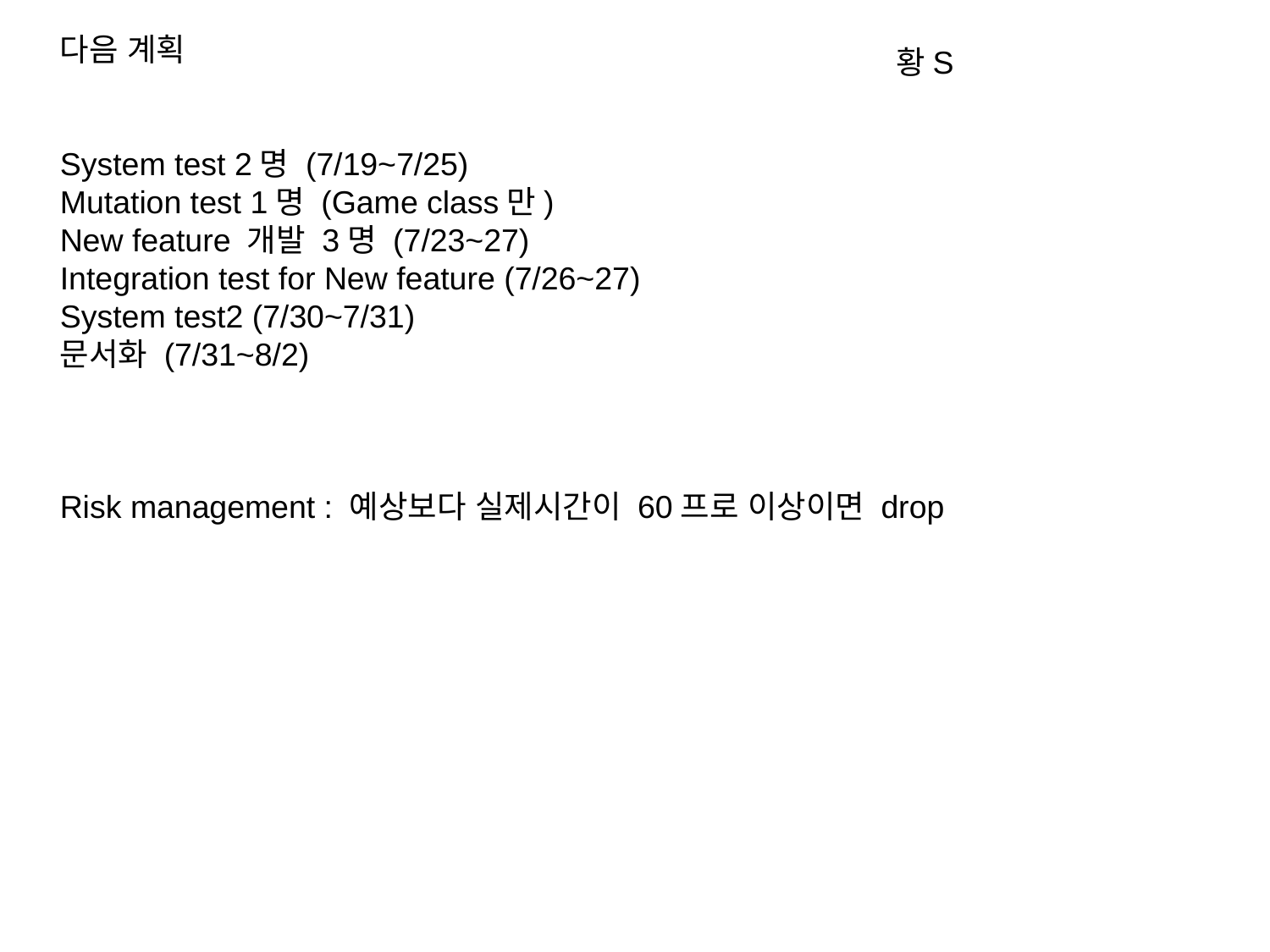

다음 계획

System test 2명 (7/19~7/25)
Mutation test 1명 (Game class만)
New feature 개발 3명 (7/23~27)
Integration test for New feature (7/26~27)
System test2 (7/30~7/31)
문서화 (7/31~8/2)

Risk management : 예상보다 실제시간이 60프로 이상이면 drop

황S